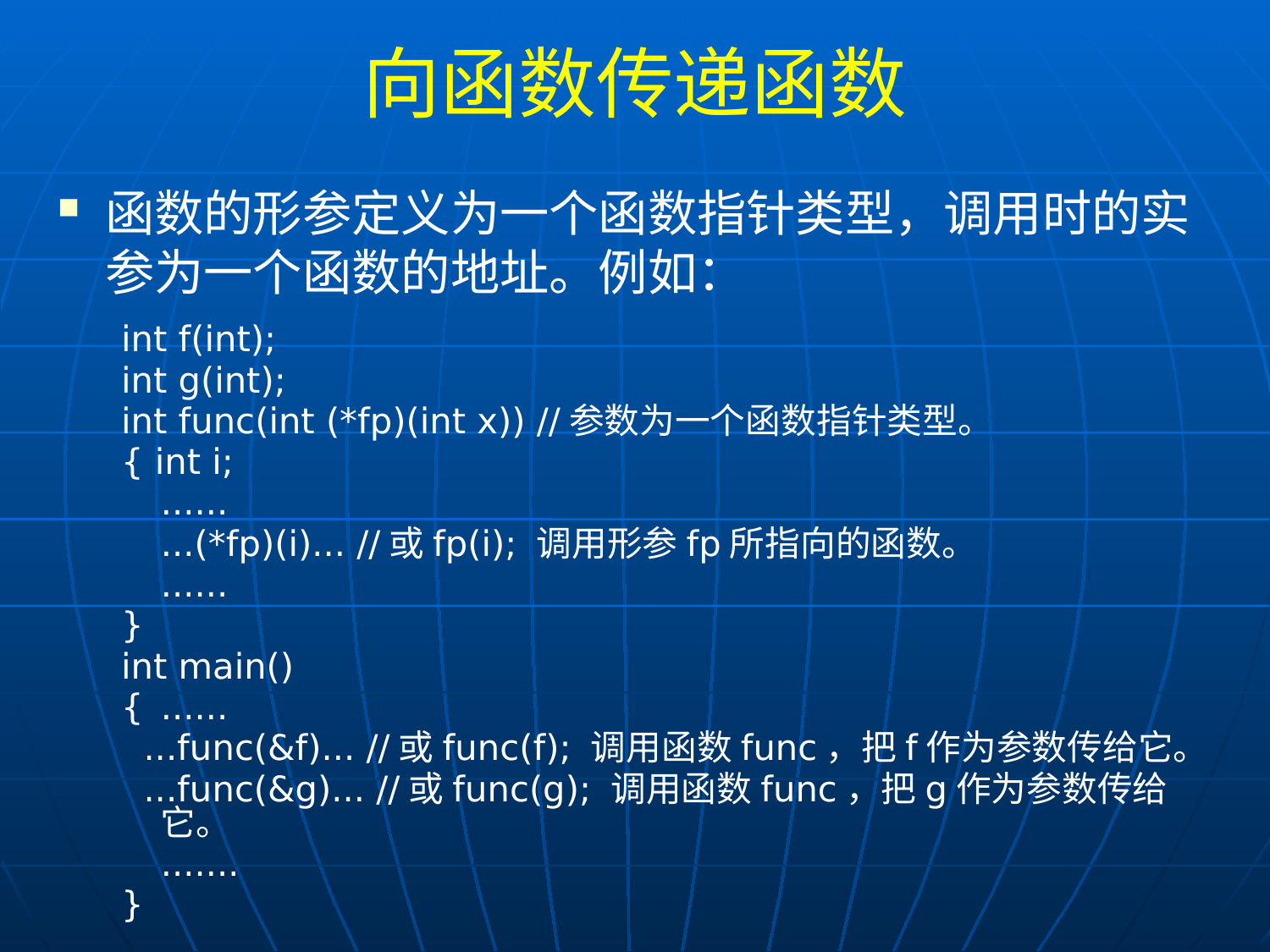

# 向函数传递函数
函数的形参定义为一个函数指针类型，调用时的实参为一个函数的地址。例如：
int f(int);
int g(int);
int func(int (*fp)(int x)) //参数为一个函数指针类型。
{ int i;
	......
	...(*fp)(i)... //或fp(i); 调用形参fp所指向的函数。
	......
}
int main()
{	......
  ...func(&f)... //或func(f); 调用函数func，把f作为参数传给它。
  ...func(&g)... //或func(g); 调用函数func，把g作为参数传给它。
	.......
}